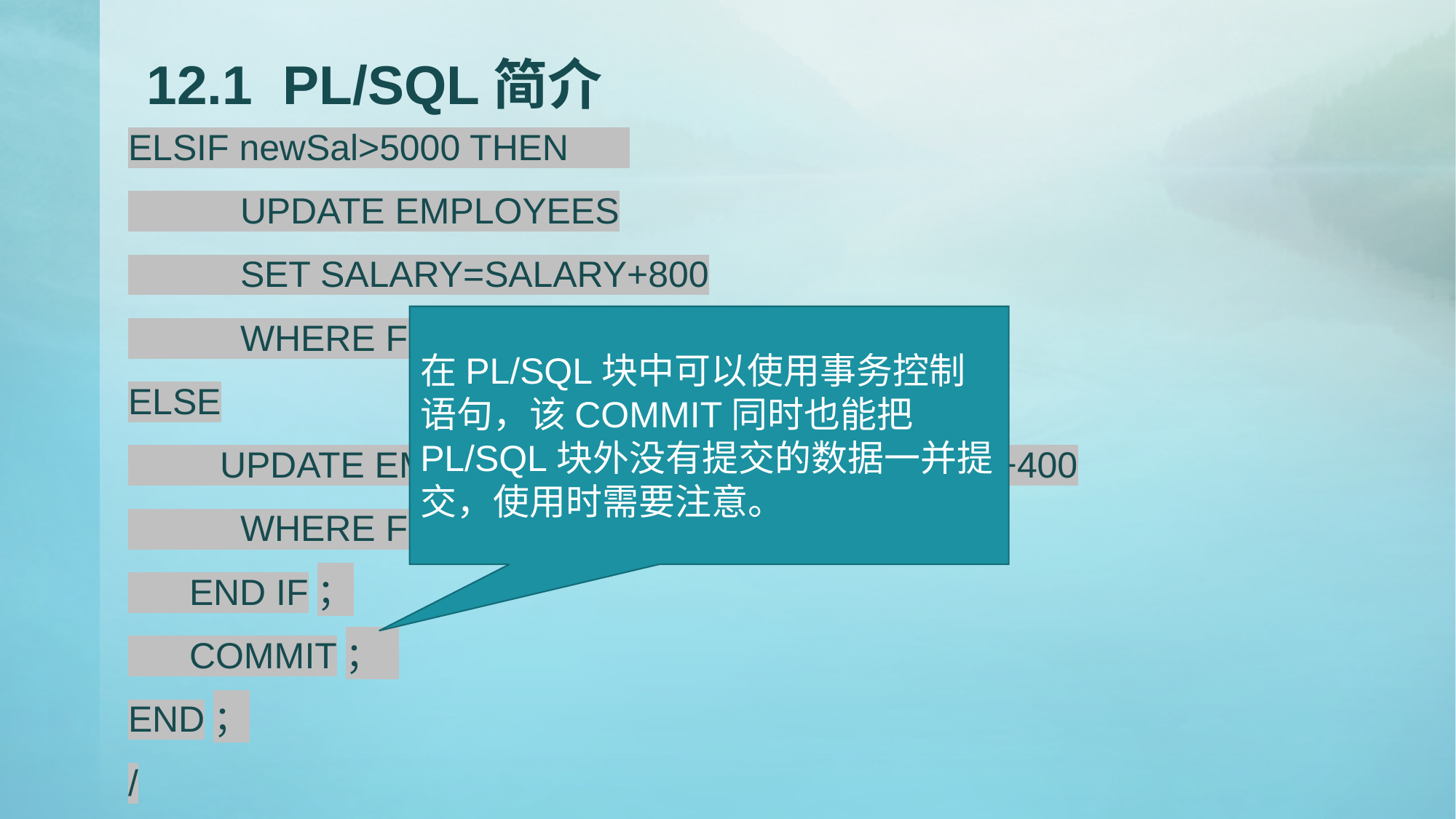

# 12.1  PL/SQL简介
ELSIF newSal>5000 THEN
           UPDATE EMPLOYEES
           SET SALARY=SALARY+800
           WHERE FIRST_NAME='Den'；
ELSE
         UPDATE EMPLOYEES SET SALARY=SALARY+400
           WHERE FIRST_NAME='Den'；
      END IF；
      COMMIT；
END；
/
在PL/SQL块中可以使用事务控制语句，该COMMIT同时也能把PL/SQL块外没有提交的数据一并提交，使用时需要注意。